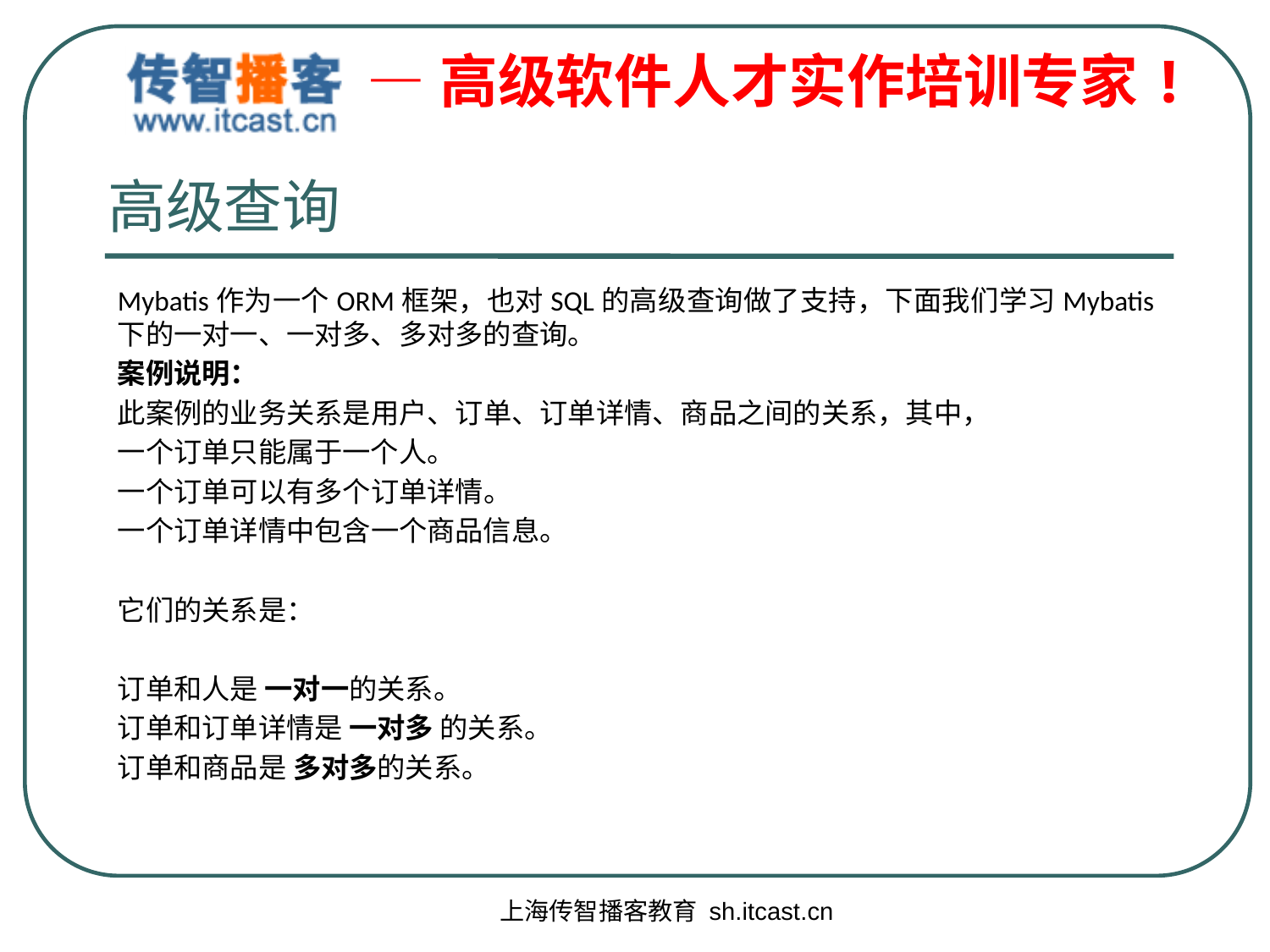

# 高级查询
Mybatis作为一个ORM框架，也对SQL的高级查询做了支持，下面我们学习Mybatis下的一对一、一对多、多对多的查询。
案例说明：
此案例的业务关系是用户、订单、订单详情、商品之间的关系，其中，
一个订单只能属于一个人。
一个订单可以有多个订单详情。
一个订单详情中包含一个商品信息。

它们的关系是：

订单和人是 一对一的关系。
订单和订单详情是 一对多 的关系。
订单和商品是 多对多的关系。

上海传智播客教育 sh.itcast.cn